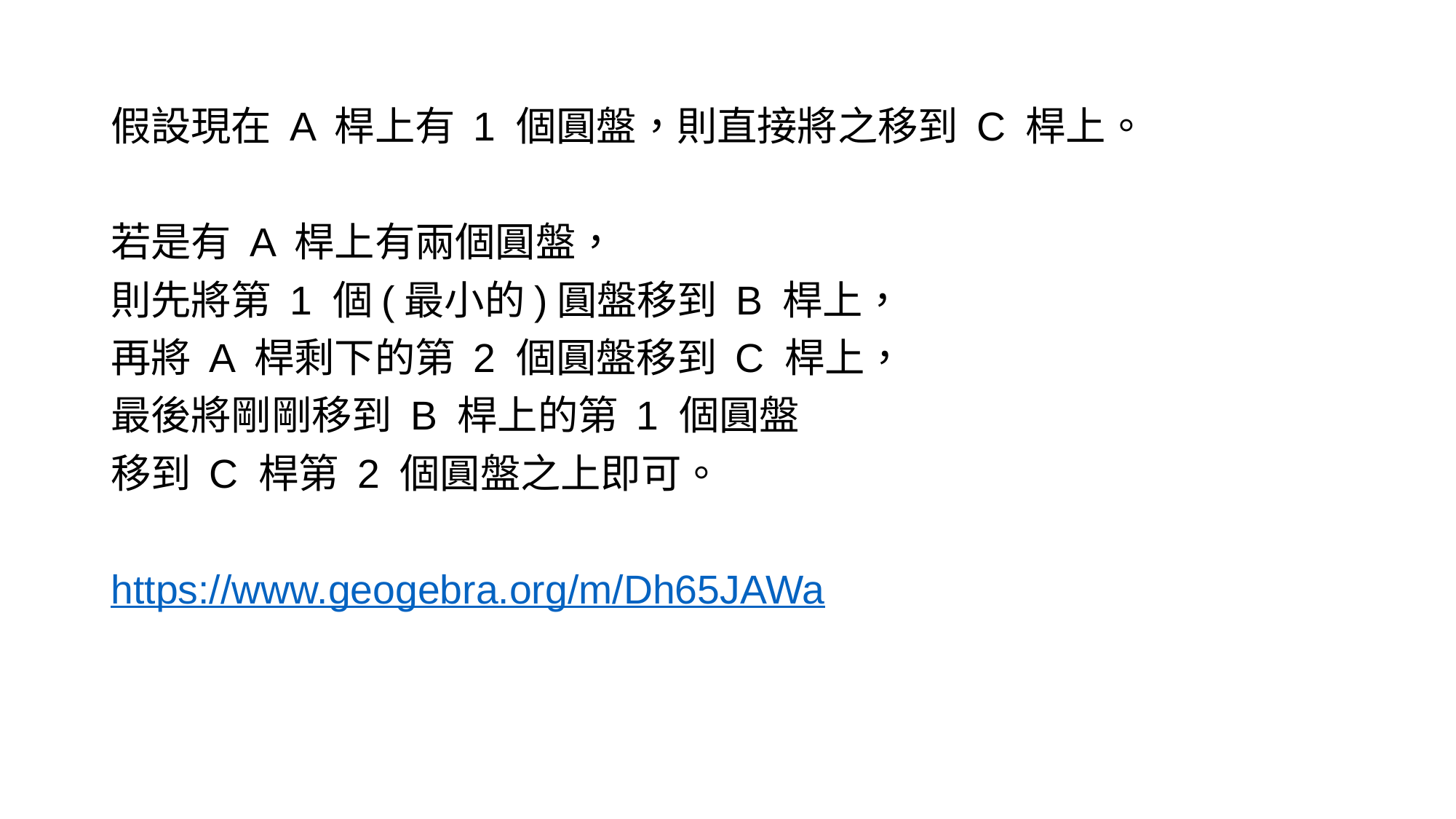

假設現在 A 桿上有 1 個圓盤，則直接將之移到 C 桿上。

若是有 A 桿上有兩個圓盤，
則先將第 1 個(最小的)圓盤移到 B 桿上，
再將 A 桿剩下的第 2 個圓盤移到 C 桿上，
最後將剛剛移到 B 桿上的第 1 個圓盤
移到 C 桿第 2 個圓盤之上即可。

https://www.geogebra.org/m/Dh65JAWa